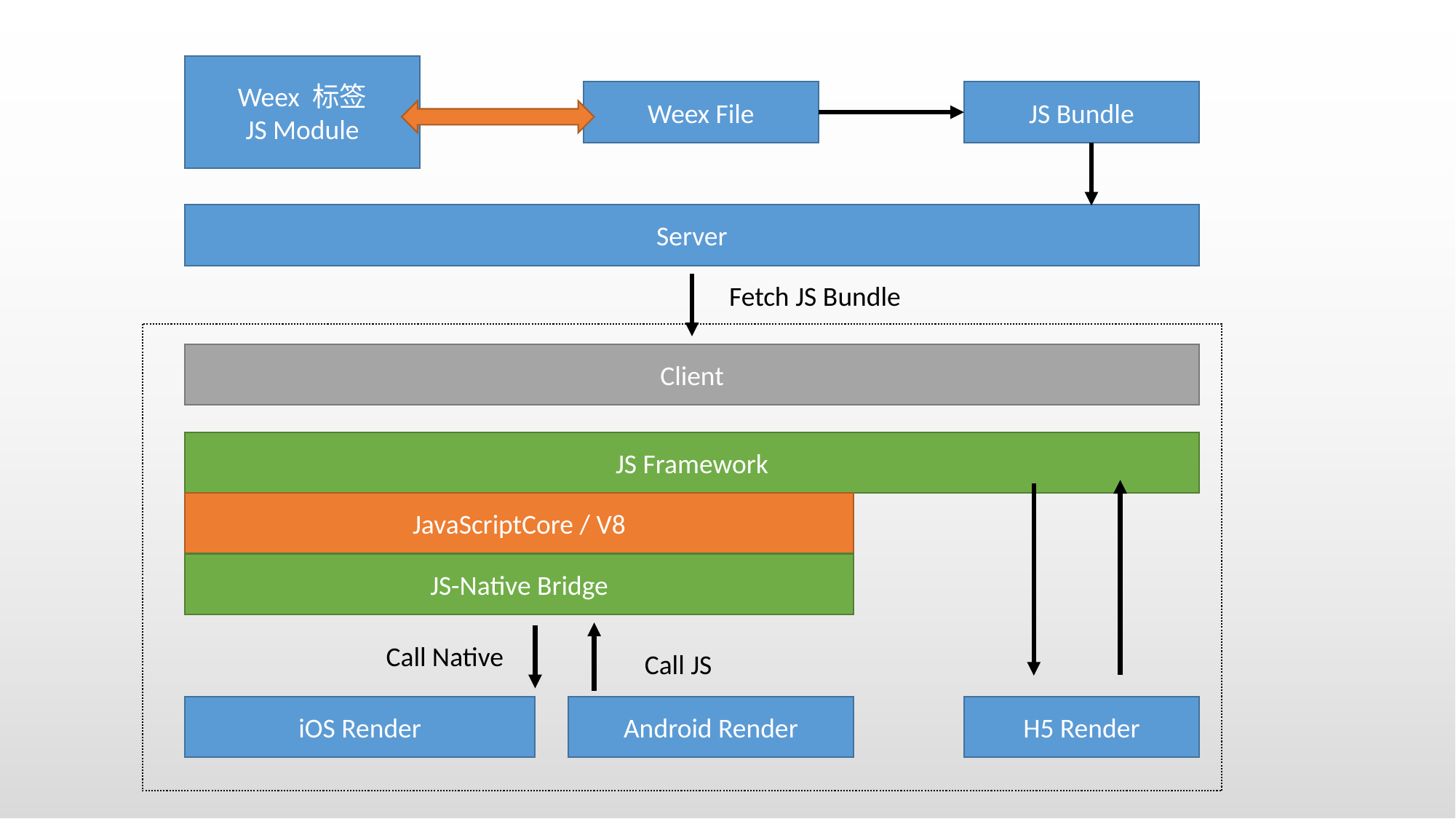

Weex 标签
JS Module
Weex File
JS Bundle

Server
Fetch JS Bundle

Client
JS Framework
JavaScriptCore / V8
JS-Native Bridge
Call Native
Call JS
iOS Render
Android Render
H5 Render